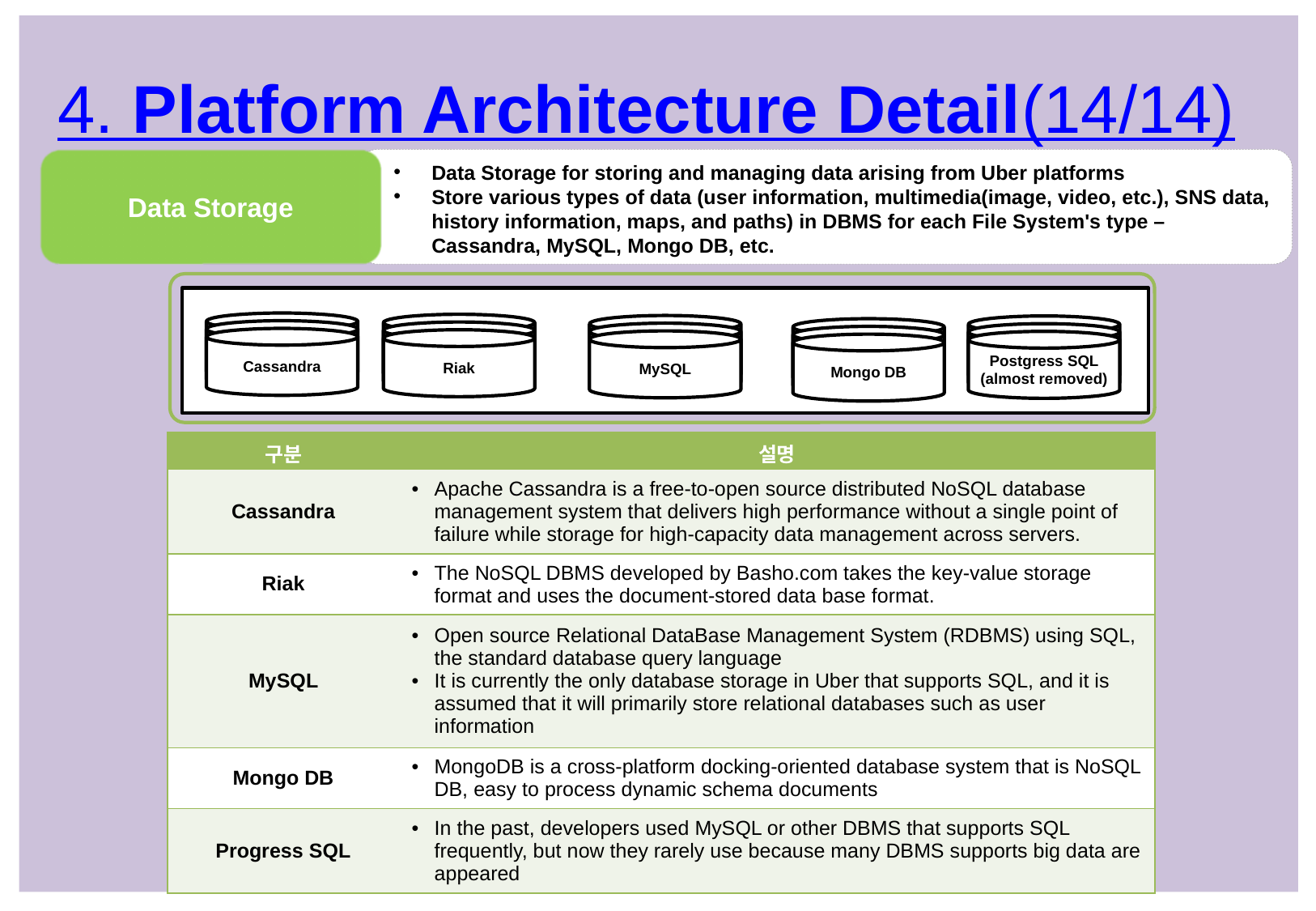

4. Platform Architecture Detail(14/14)

Data Storage
Data Storage for storing and managing data arising from Uber platforms
Store various types of data (user information, multimedia(image, video, etc.), SNS data, history information, maps, and paths) in DBMS for each File System's type – Cassandra, MySQL, Mongo DB, etc.

Cassandra

Riak

MySQL

Postgress SQL
(almost removed)

Mongo DB
| 구분 | 설명 |
| --- | --- |
| Cassandra | Apache Cassandra is a free-to-open source distributed NoSQL database management system that delivers high performance without a single point of failure while storage for high-capacity data management across servers. |
| Riak | The NoSQL DBMS developed by Basho.com takes the key-value storage format and uses the document-stored data base format. |
| MySQL | Open source Relational DataBase Management System (RDBMS) using SQL, the standard database query language It is currently the only database storage in Uber that supports SQL, and it is assumed that it will primarily store relational databases such as user information |
| Mongo DB | MongoDB is a cross-platform docking-oriented database system that is NoSQL DB, easy to process dynamic schema documents |
| Progress SQL | In the past, developers used MySQL or other DBMS that supports SQL frequently, but now they rarely use because many DBMS supports big data are appeared |